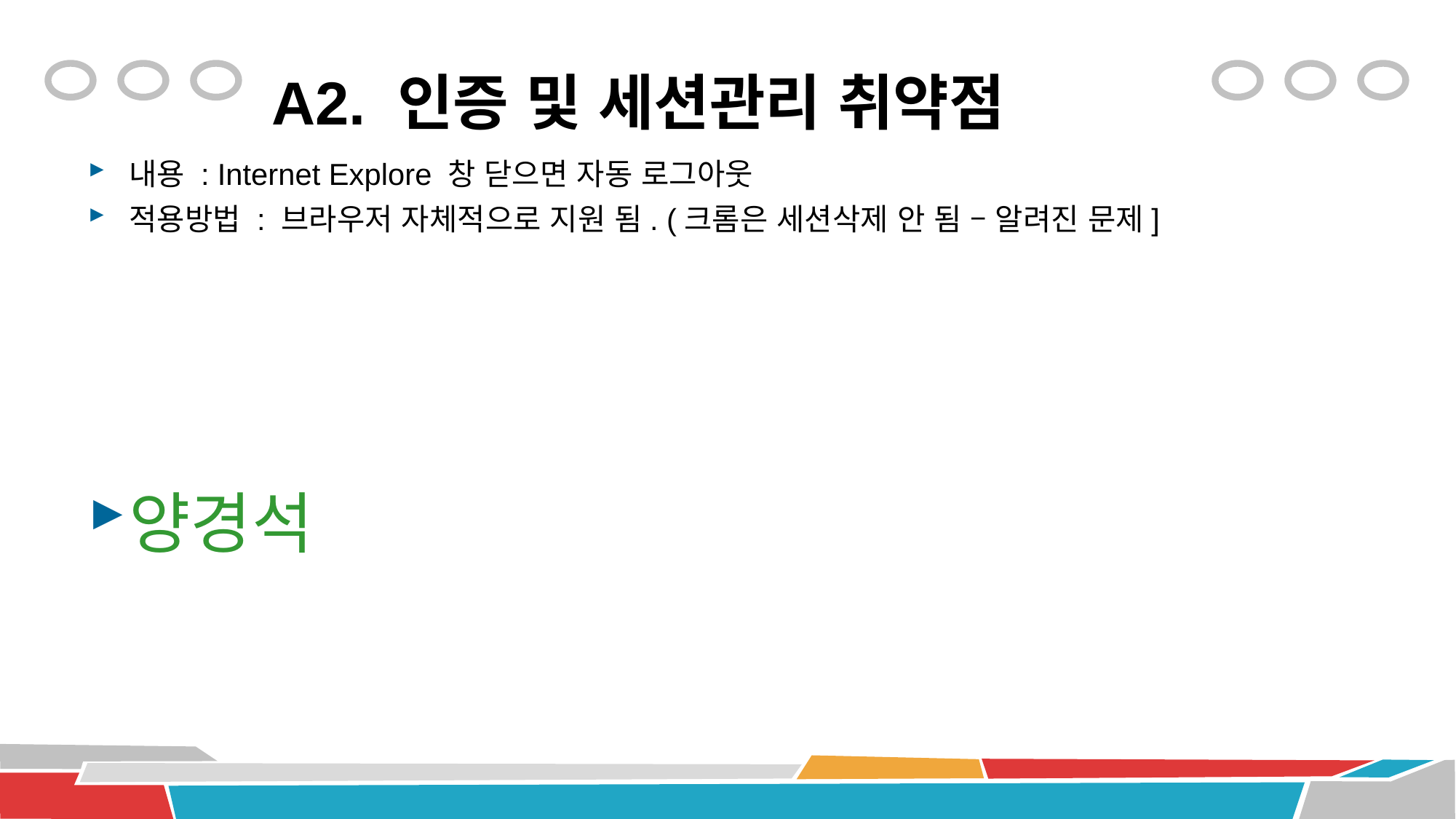

# A2. 인증 및 세션관리 취약점
내용 : Internet Explore 창 닫으면 자동 로그아웃
적용방법 : 브라우저 자체적으로 지원 됨. (크롬은 세션삭제 안 됨 – 알려진 문제]

양경석